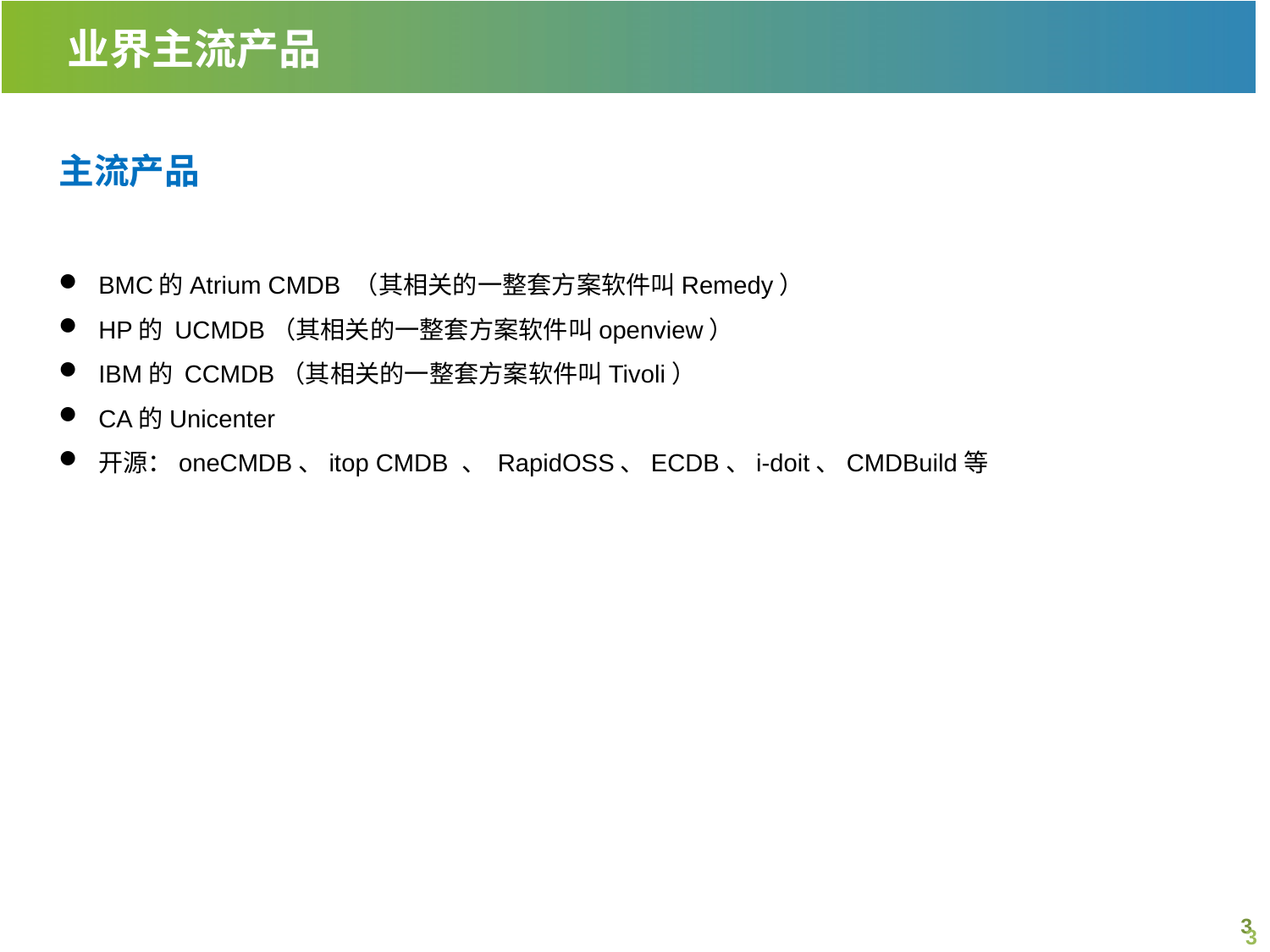

业界主流产品
主流产品

BMC的Atrium CMDB （其相关的一整套方案软件叫Remedy）
HP的 UCMDB（其相关的一整套方案软件叫openview）
IBM的 CCMDB（其相关的一整套方案软件叫Tivoli）
CA的Unicenter
开源：oneCMDB、itop CMDB 、 RapidOSS、ECDB、i-doit、CMDBuild等